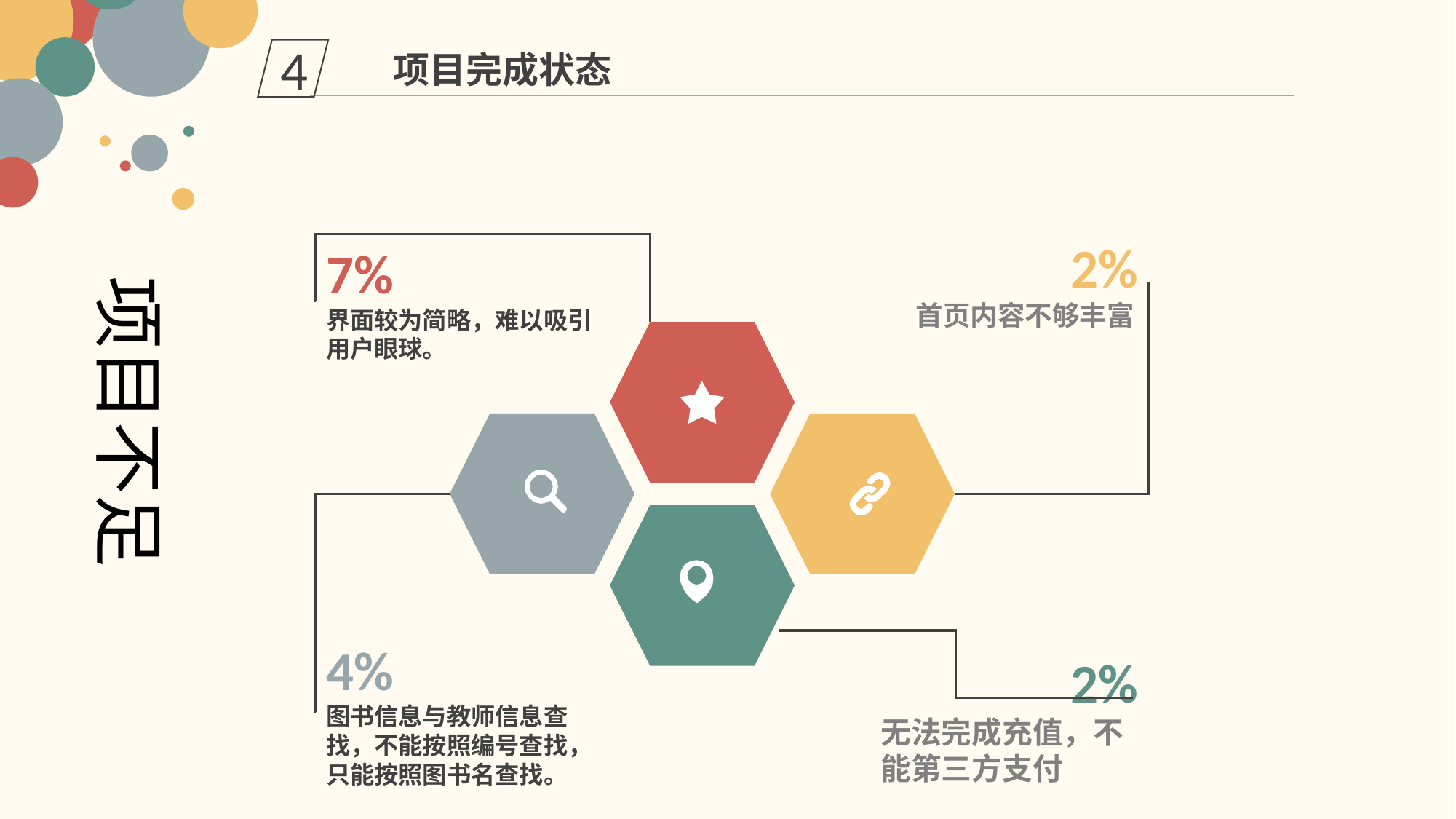

4
项目完成状态
2%
首页内容不够丰富
7%
界面较为简略，难以吸引用户眼球。
项目不足

4%
图书信息与教师信息查找，不能按照编号查找，只能按照图书名查找。
2%
无法完成充值，不能第三方支付